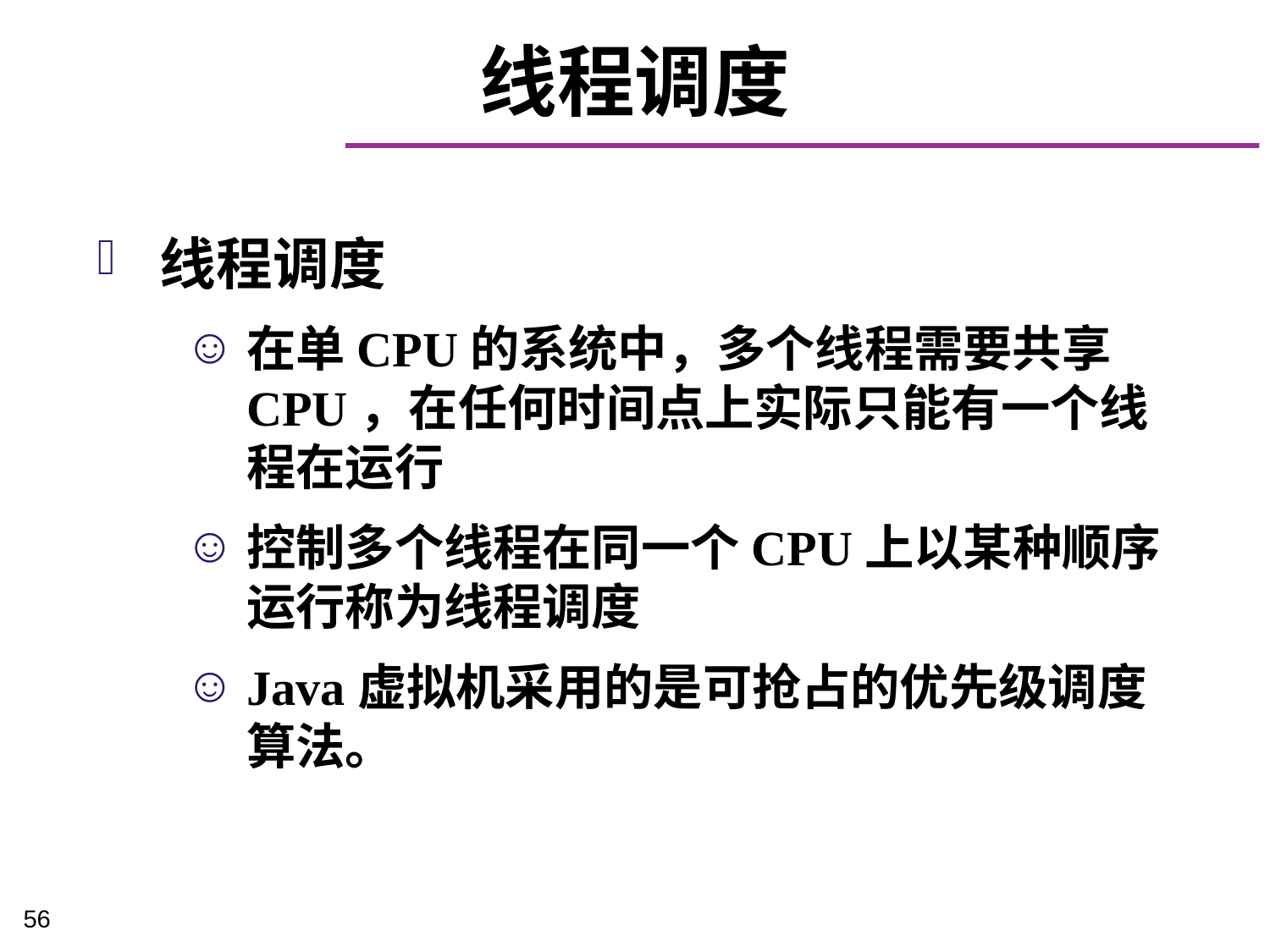

# 线程调度
线程调度
在单CPU的系统中，多个线程需要共享CPU，在任何时间点上实际只能有一个线程在运行
控制多个线程在同一个CPU上以某种顺序运行称为线程调度
Java虚拟机采用的是可抢占的优先级调度算法。
56